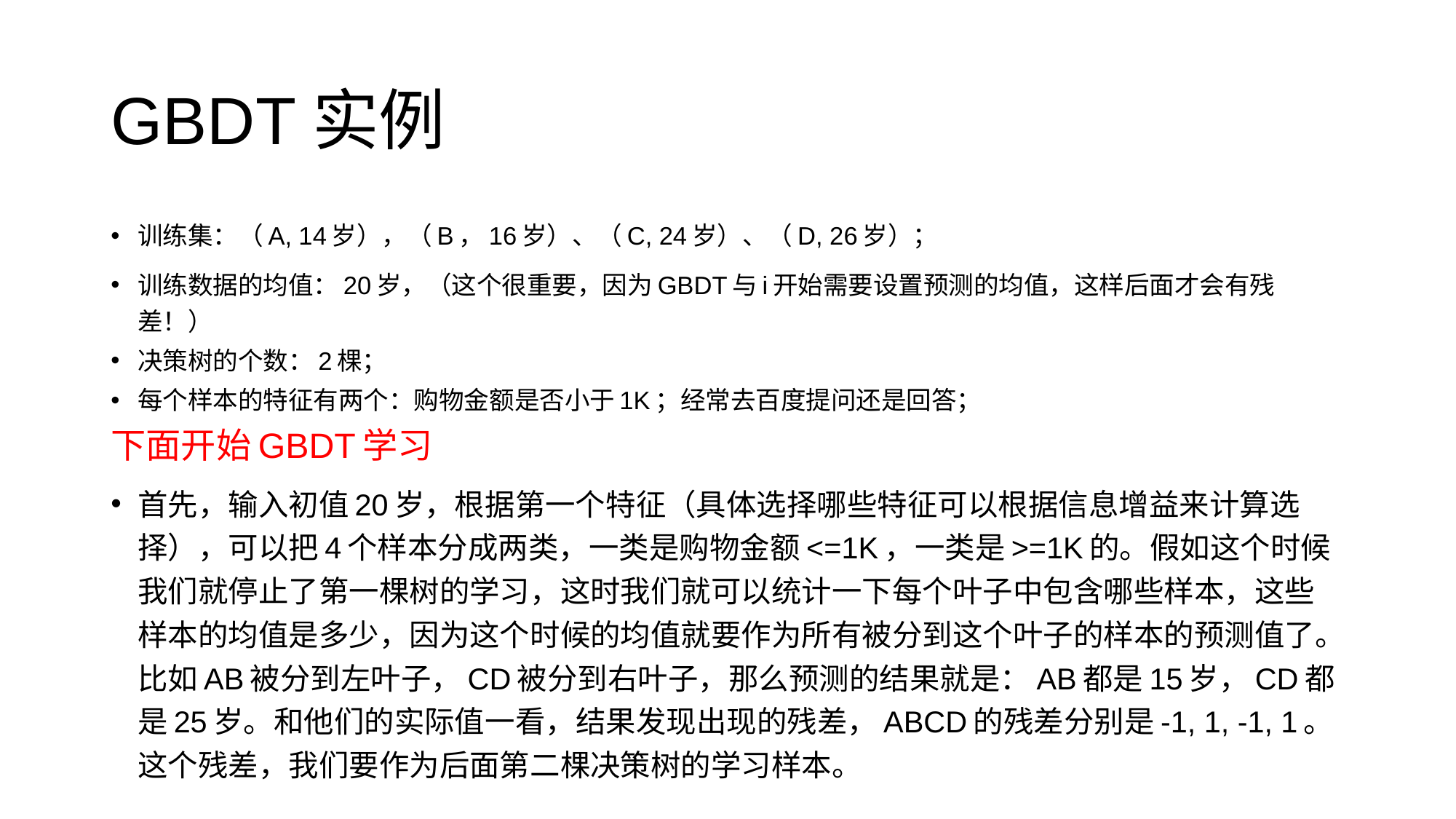

# GBDT实例
训练集：（A, 14岁），（B，16岁）、（C, 24岁）、（D, 26岁）；
训练数据的均值：20岁，（这个很重要，因为GBDT与i开始需要设置预测的均值，这样后面才会有残差！）
决策树的个数：2棵；
每个样本的特征有两个：购物金额是否小于1K；经常去百度提问还是回答；
下面开始GBDT学习
首先，输入初值20岁，根据第一个特征（具体选择哪些特征可以根据信息增益来计算选择），可以把4个样本分成两类，一类是购物金额<=1K，一类是>=1K的。假如这个时候我们就停止了第一棵树的学习，这时我们就可以统计一下每个叶子中包含哪些样本，这些样本的均值是多少，因为这个时候的均值就要作为所有被分到这个叶子的样本的预测值了。比如AB被分到左叶子，CD被分到右叶子，那么预测的结果就是：AB都是15岁，CD都是25岁。和他们的实际值一看，结果发现出现的残差，ABCD的残差分别是-1, 1, -1, 1。这个残差，我们要作为后面第二棵决策树的学习样本。